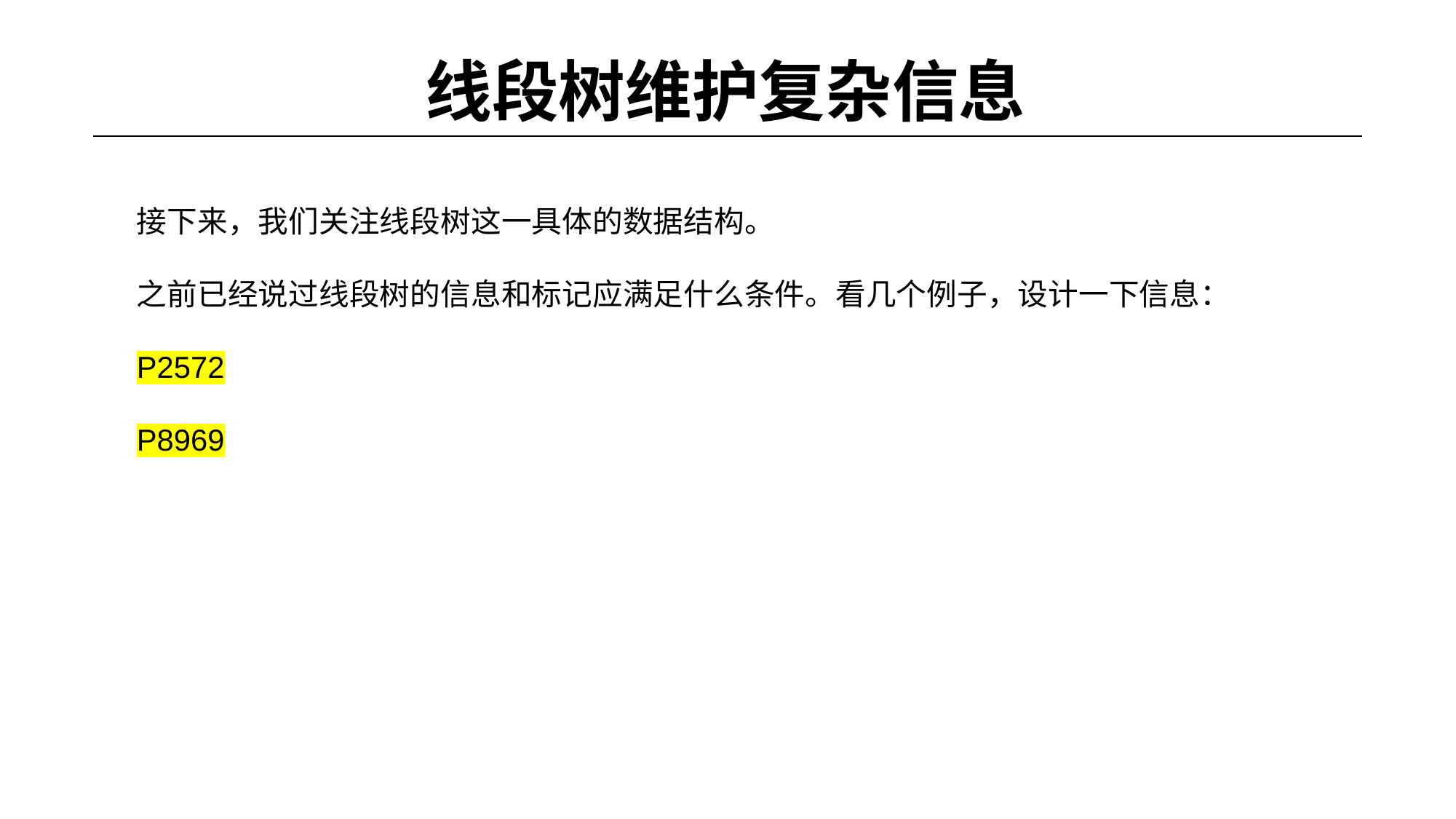

# 线段树维护复杂信息
接下来，我们关注线段树这一具体的数据结构。

之前已经说过线段树的信息和标记应满足什么条件。看几个例子，设计一下信息：

P2572

P8969